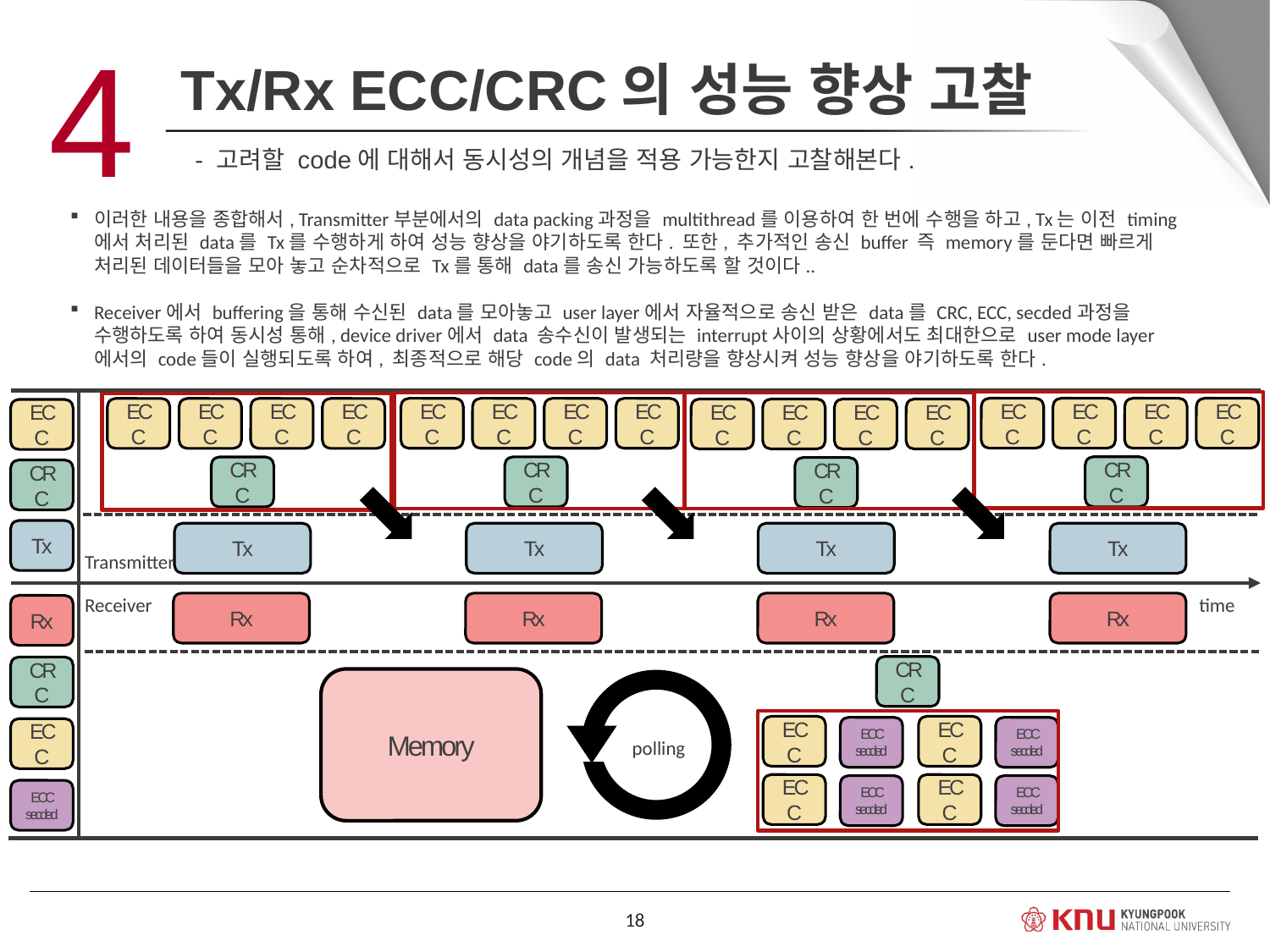

4
Tx/Rx ECC/CRC의 성능 향상 고찰
- 고려할 code에 대해서 동시성의 개념을 적용 가능한지 고찰해본다.
이러한 내용을 종합해서, Transmitter부분에서의 data packing과정을 multithread를 이용하여 한 번에 수행을 하고, Tx는 이전 timing에서 처리된 data를 Tx를 수행하게 하여 성능 향상을 야기하도록 한다. 또한, 추가적인 송신 buffer 즉 memory를 둔다면 빠르게 처리된 데이터들을 모아 놓고 순차적으로 Tx를 통해 data를 송신 가능하도록 할 것이다..

Receiver에서 buffering을 통해 수신된 data를 모아놓고 user layer에서 자율적으로 송신 받은 data를 CRC, ECC, secded과정을 수행하도록 하여 동시성 통해, device driver에서 data 송수신이 발생되는 interrupt사이의 상황에서도 최대한으로 user mode layer에서의 code들이 실행되도록 하여, 최종적으로 해당 code의 data 처리량을 향상시켜 성능 향상을 야기하도록 한다.

ECC
ECC
ECC
ECC
ECC
ECC
ECC
ECC
ECC
ECC
ECC
ECC
ECC
ECC
ECC
ECC
ECC
CRC
CRC
CRC
CRC
CRC

Tx
Tx
Tx
Tx
Tx
Transmitter
Receiver
time
Rx
Rx
Rx
Rx
Rx
CRC
CRC
Memory

ECC
ECC
ECC secded
ECC secded
ECC
polling
ECC
ECC
ECC secded
ECC secded
ECC secded
18